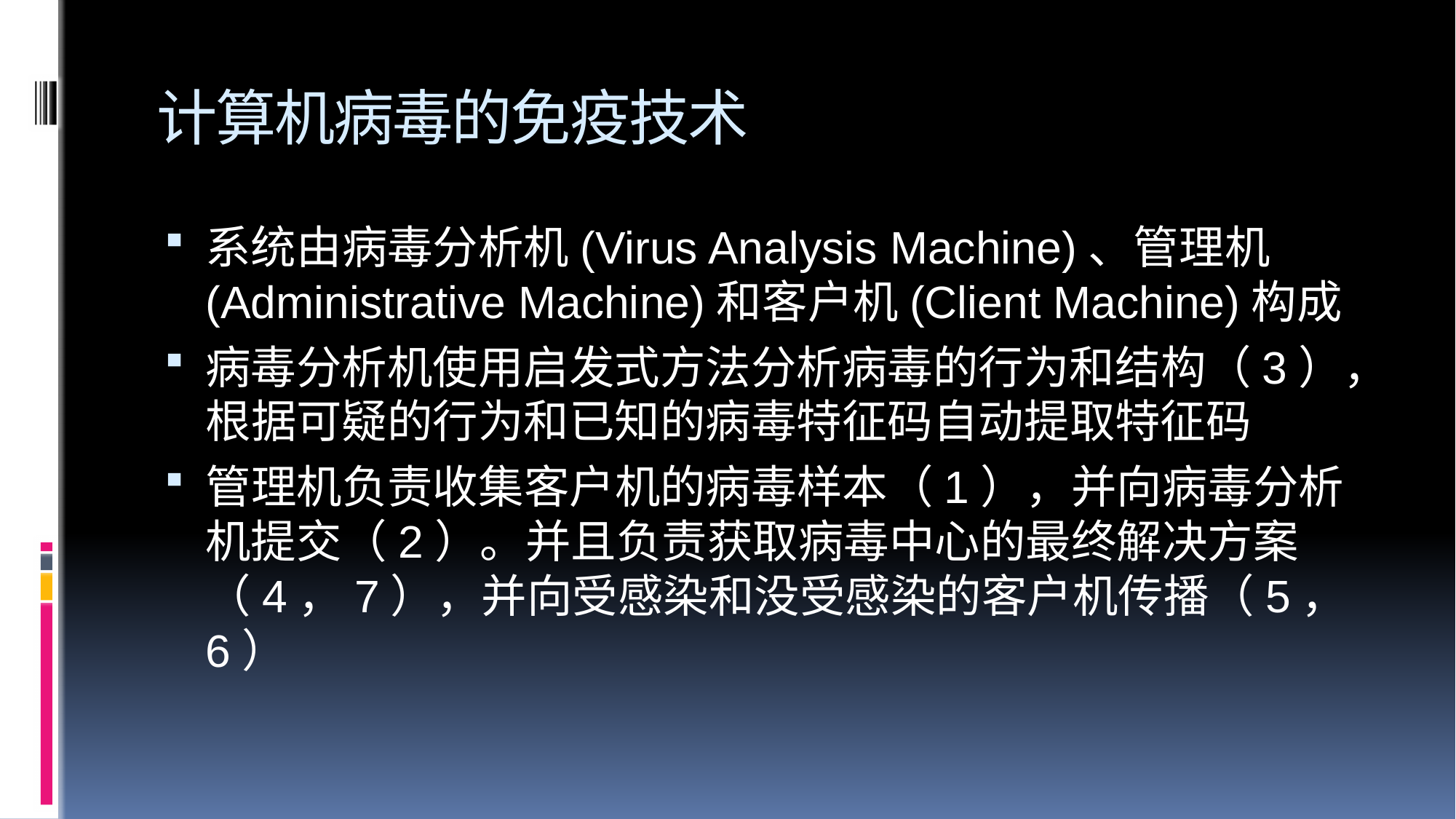

# 计算机病毒的免疫技术
系统由病毒分析机(Virus Analysis Machine)、管理机(Administrative Machine)和客户机(Client Machine)构成
病毒分析机使用启发式方法分析病毒的行为和结构（3），根据可疑的行为和已知的病毒特征码自动提取特征码
管理机负责收集客户机的病毒样本（1），并向病毒分析机提交（2）。并且负责获取病毒中心的最终解决方案（4，7），并向受感染和没受感染的客户机传播（5，6）